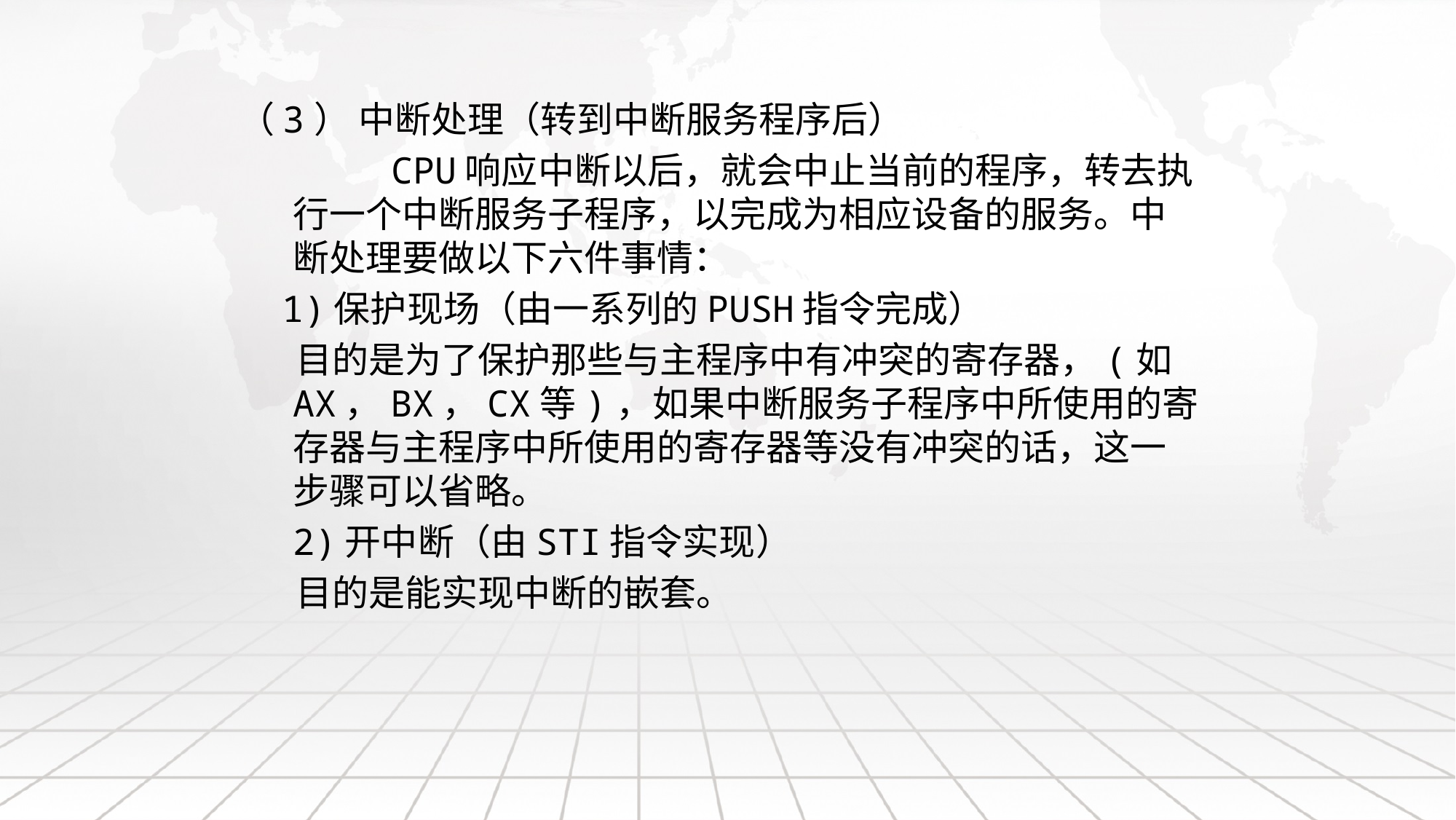

（3） 中断处理（转到中断服务程序后）
       CPU响应中断以后，就会中止当前的程序，转去执行一个中断服务子程序，以完成为相应设备的服务。中断处理要做以下六件事情：
  1)保护现场（由一系列的PUSH指令完成）
      目的是为了保护那些与主程序中有冲突的寄存器，(如AX，BX，CX等)，如果中断服务子程序中所使用的寄存器与主程序中所使用的寄存器等没有冲突的话，这一步骤可以省略。
 	2)开中断（由STI指令实现）
      目的是能实现中断的嵌套。